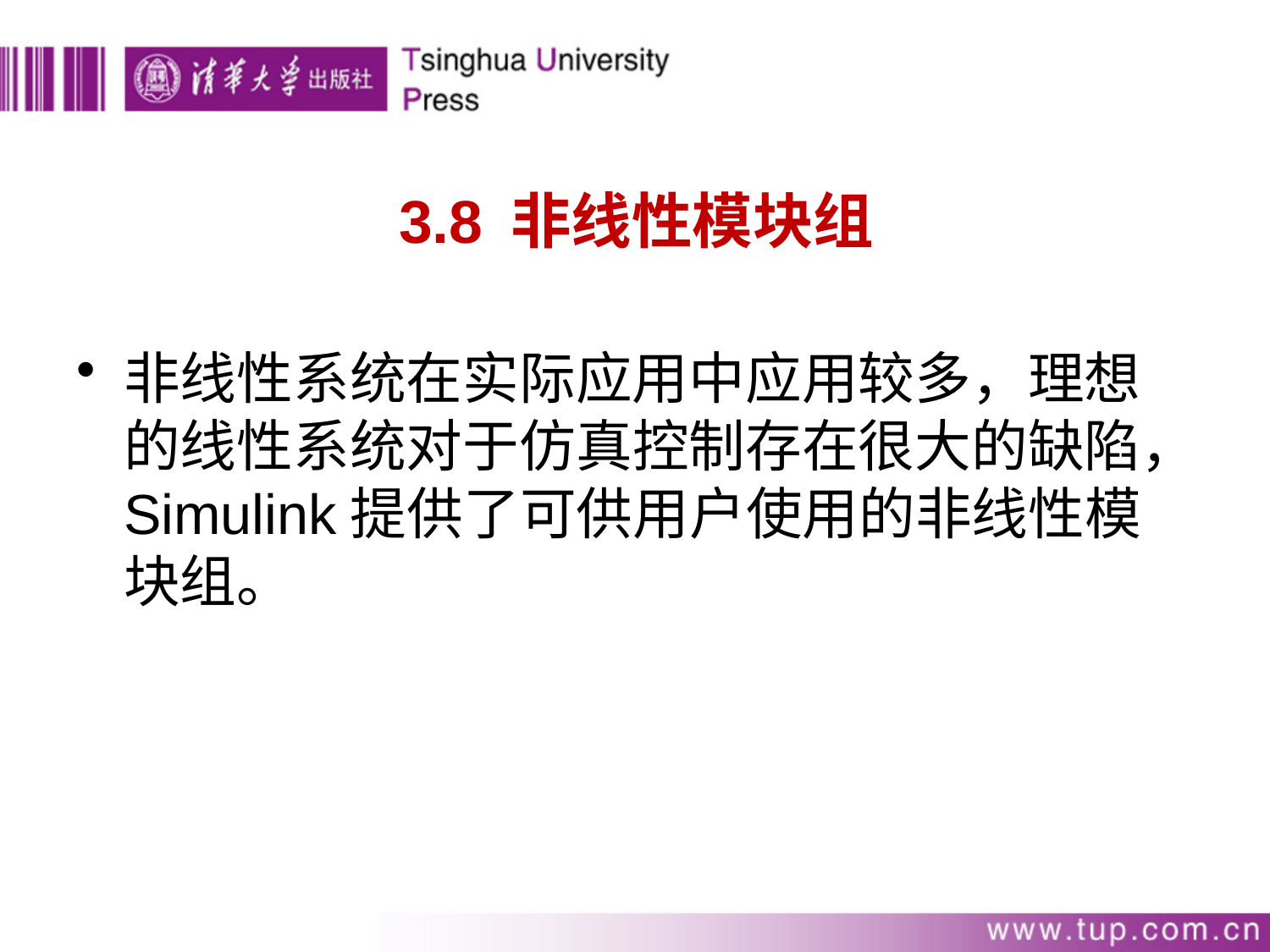

# 3.8 非线性模块组
非线性系统在实际应用中应用较多，理想的线性系统对于仿真控制存在很大的缺陷，Simulink提供了可供用户使用的非线性模块组。